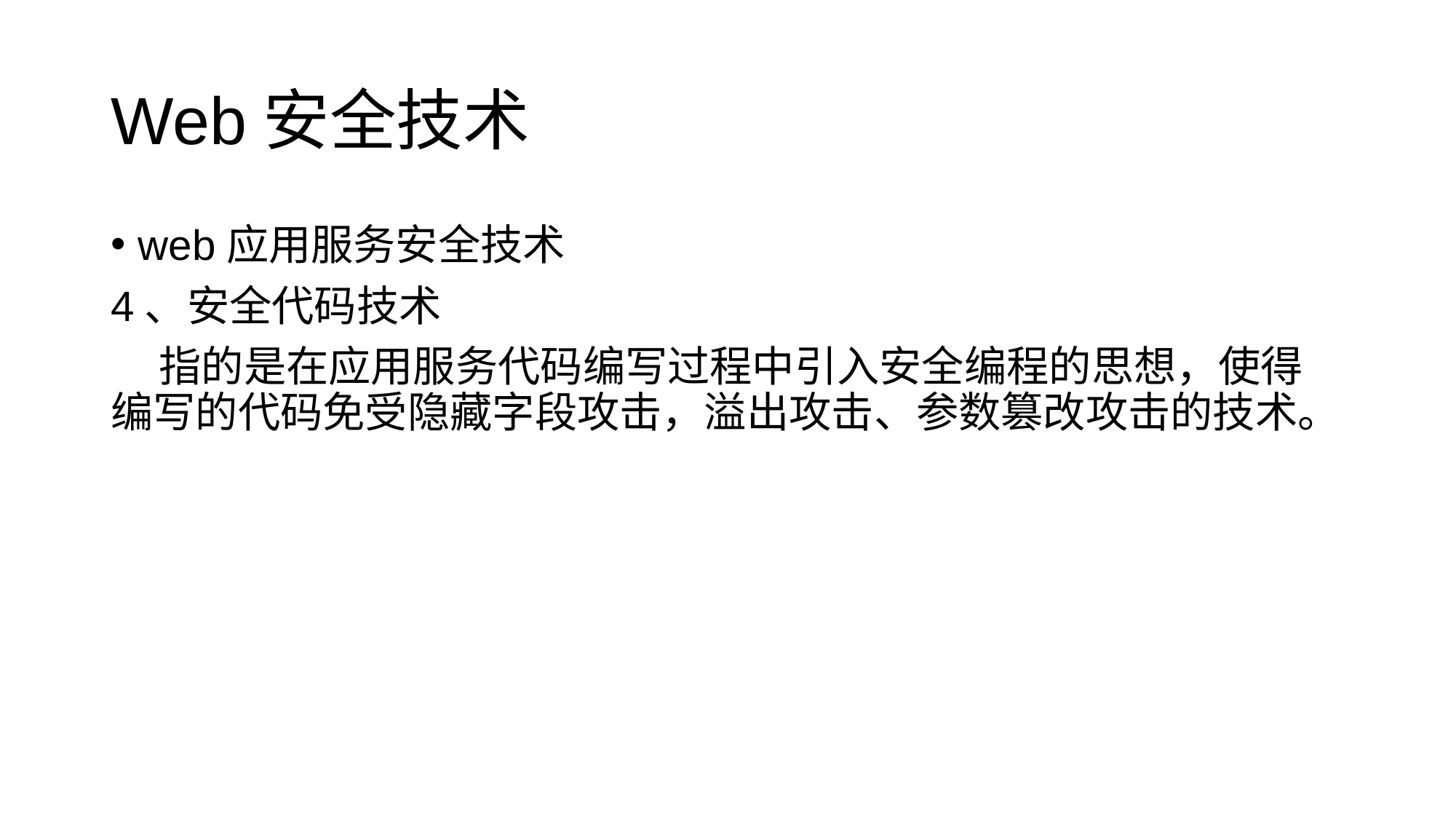

# Web安全技术
web应用服务安全技术
4、安全代码技术
    指的是在应用服务代码编写过程中引入安全编程的思想，使得编写的代码免受隐藏字段攻击，溢出攻击、参数篡改攻击的技术。